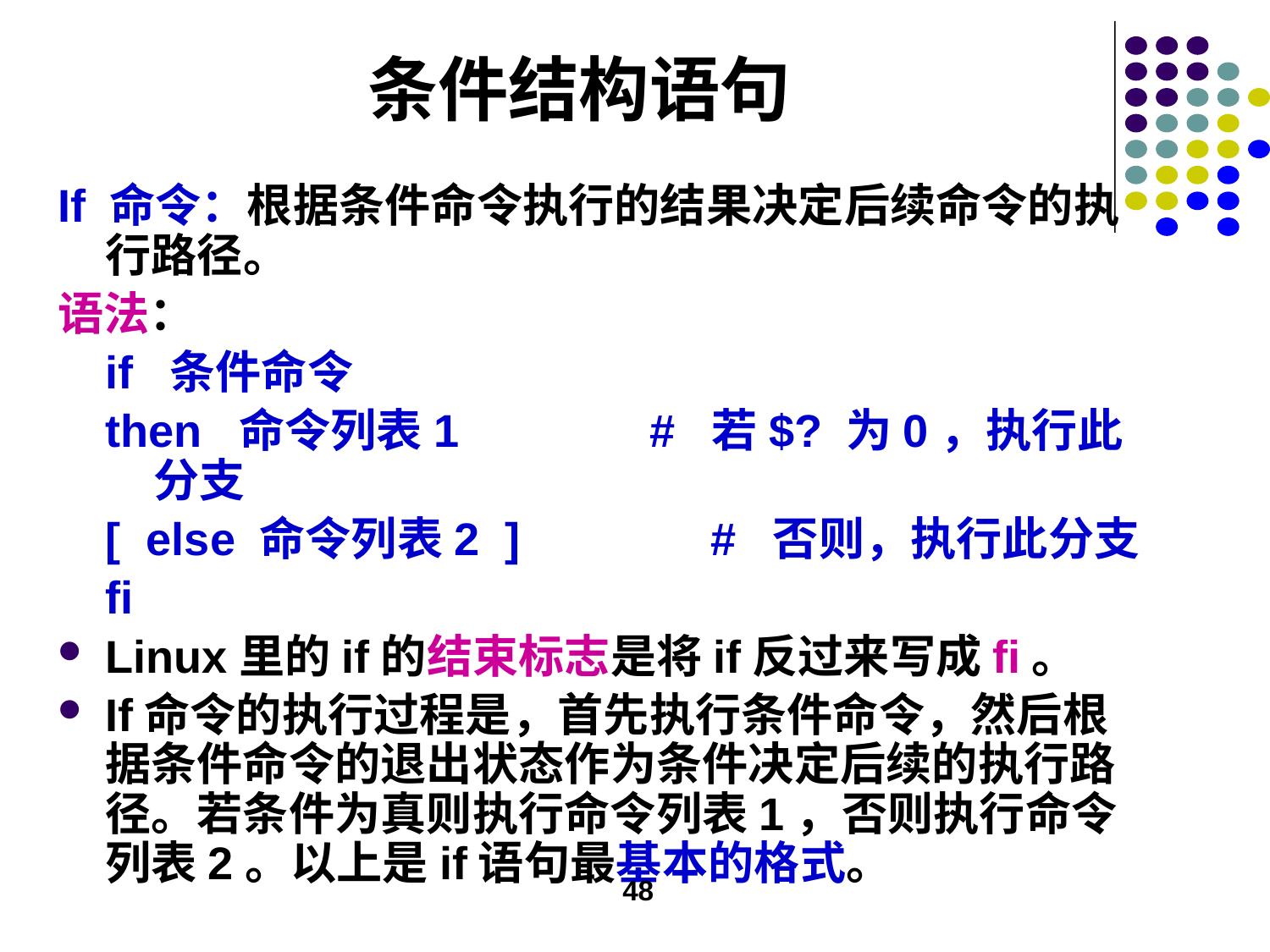

# 条件结构语句
If 命令：根据条件命令执行的结果决定后续命令的执行路径。
语法：
if  条件命令
then  命令列表1               #  若$? 为0，执行此分支
[  else 命令列表2  ]               #  否则，执行此分支
fi
Linux里的if的结束标志是将if反过来写成fi。
If命令的执行过程是，首先执行条件命令，然后根据条件命令的退出状态作为条件决定后续的执行路径。若条件为真则执行命令列表1，否则执行命令列表2。以上是if语句最基本的格式。
48